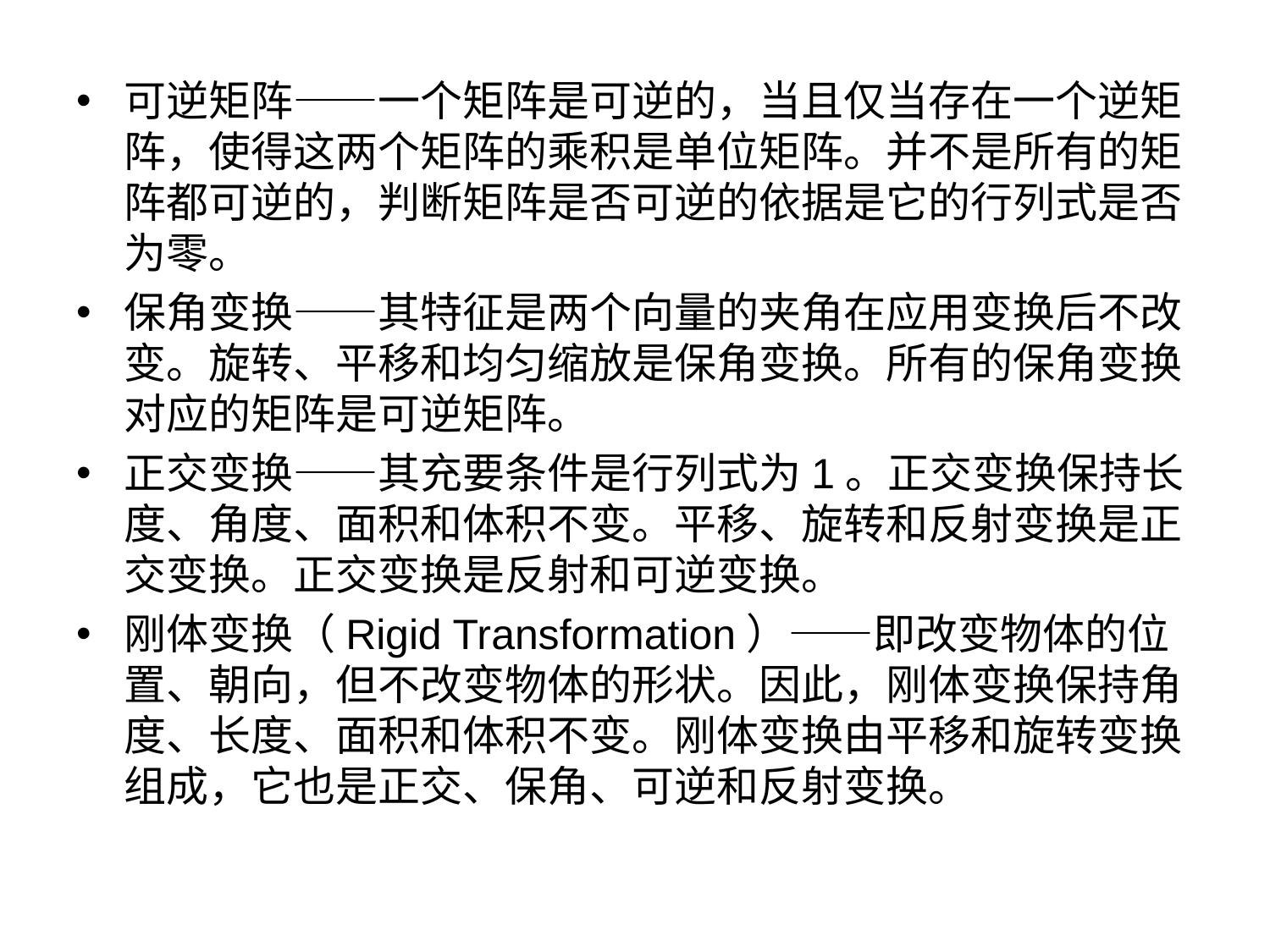

可逆矩阵——一个矩阵是可逆的，当且仅当存在一个逆矩阵，使得这两个矩阵的乘积是单位矩阵。并不是所有的矩阵都可逆的，判断矩阵是否可逆的依据是它的行列式是否为零。
保角变换——其特征是两个向量的夹角在应用变换后不改变。旋转、平移和均匀缩放是保角变换。所有的保角变换对应的矩阵是可逆矩阵。
正交变换——其充要条件是行列式为1。正交变换保持长度、角度、面积和体积不变。平移、旋转和反射变换是正交变换。正交变换是反射和可逆变换。
刚体变换（Rigid Transformation）——即改变物体的位置、朝向，但不改变物体的形状。因此，刚体变换保持角度、长度、面积和体积不变。刚体变换由平移和旋转变换组成，它也是正交、保角、可逆和反射变换。